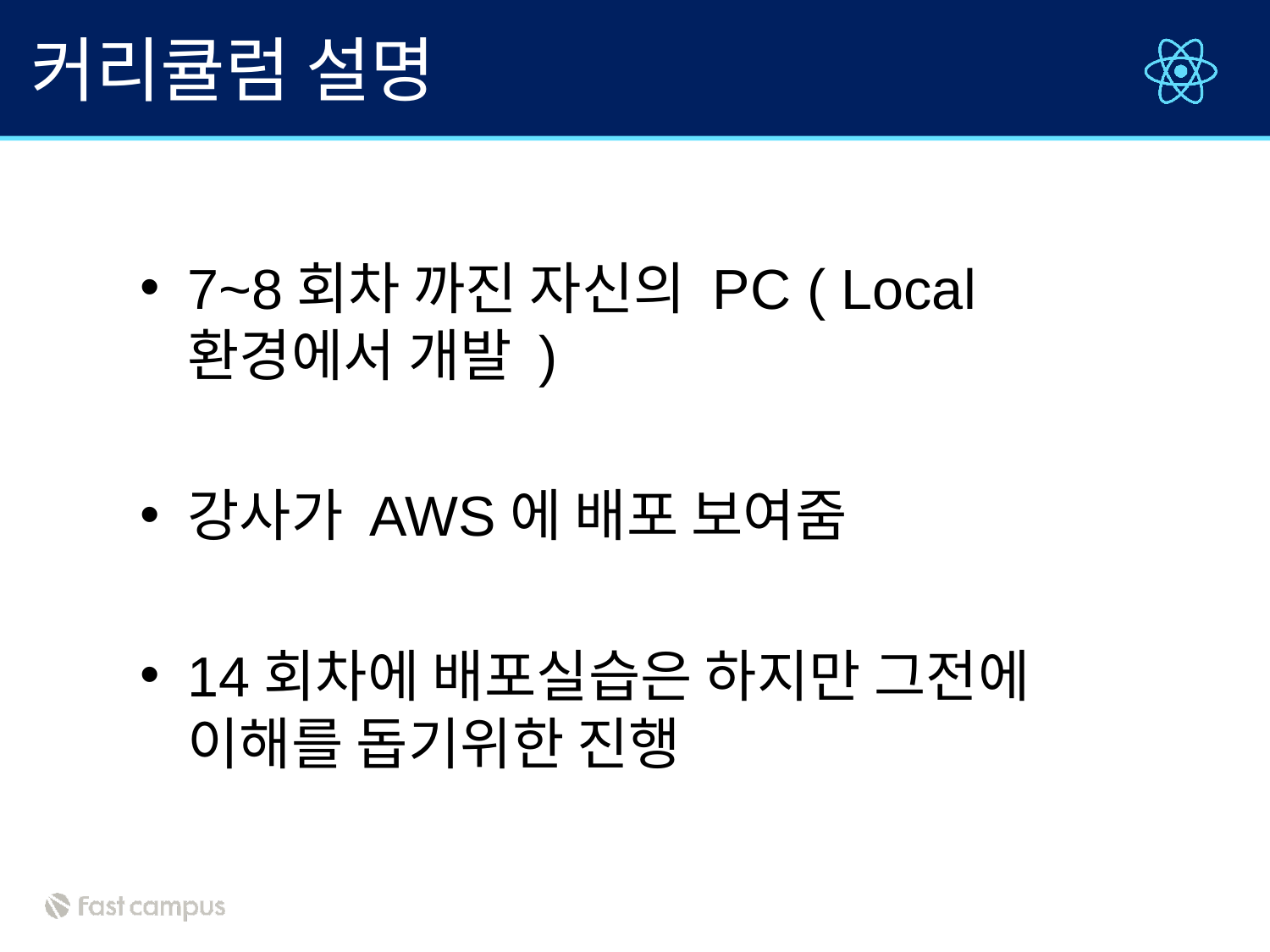

# 커리큘럼 설명
7~8회차 까진 자신의 PC ( Local환경에서 개발 )

강사가 AWS에 배포 보여줌

14회차에 배포실습은 하지만 그전에 이해를 돕기위한 진행